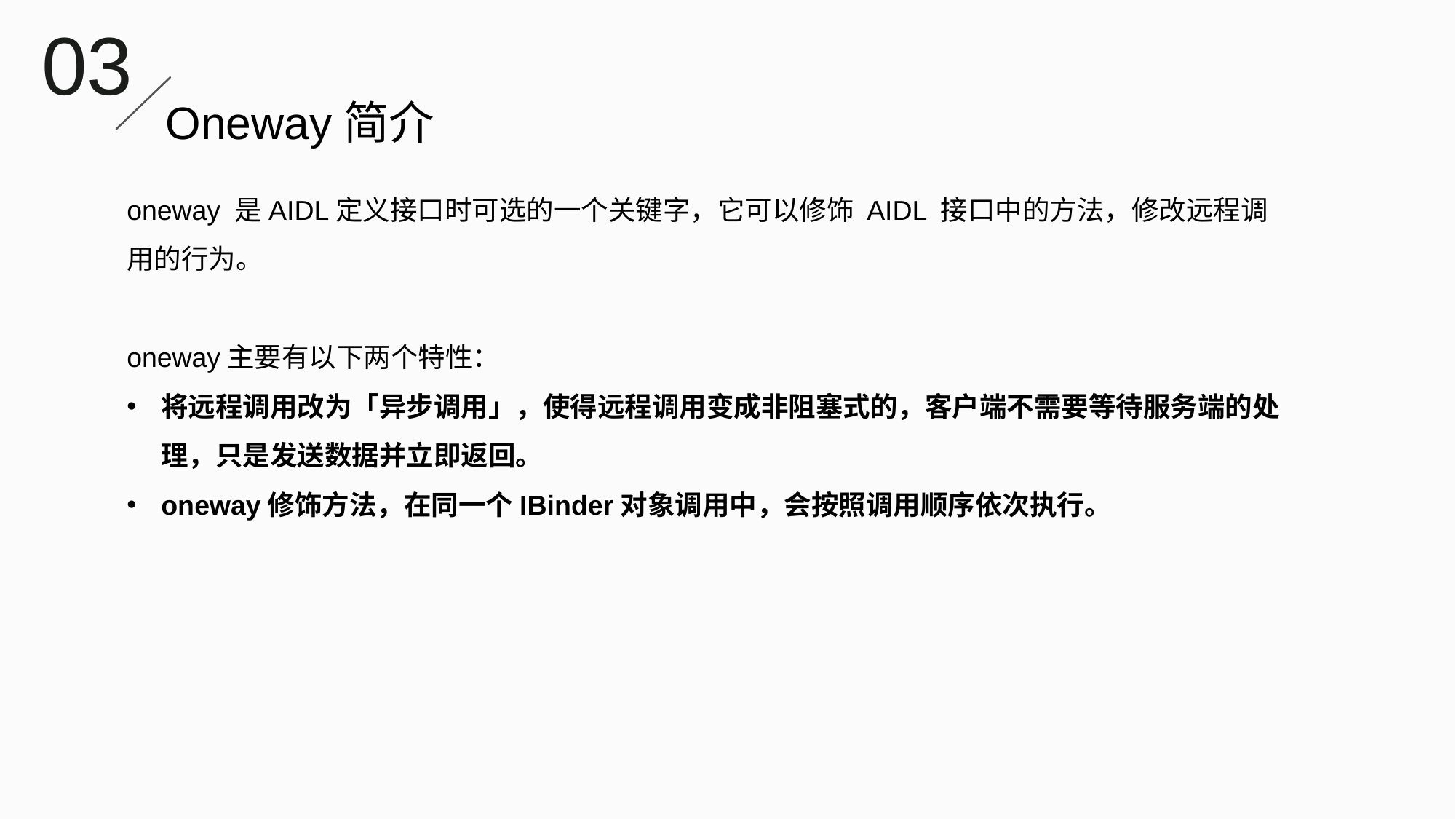

03
Oneway简介
oneway 是AIDL定义接口时可选的一个关键字，它可以修饰 AIDL 接口中的方法，修改远程调用的行为。

oneway主要有以下两个特性：
将远程调用改为「异步调用」，使得远程调用变成非阻塞式的，客户端不需要等待服务端的处理，只是发送数据并立即返回。
oneway修饰方法，在同一个IBinder对象调用中，会按照调用顺序依次执行。